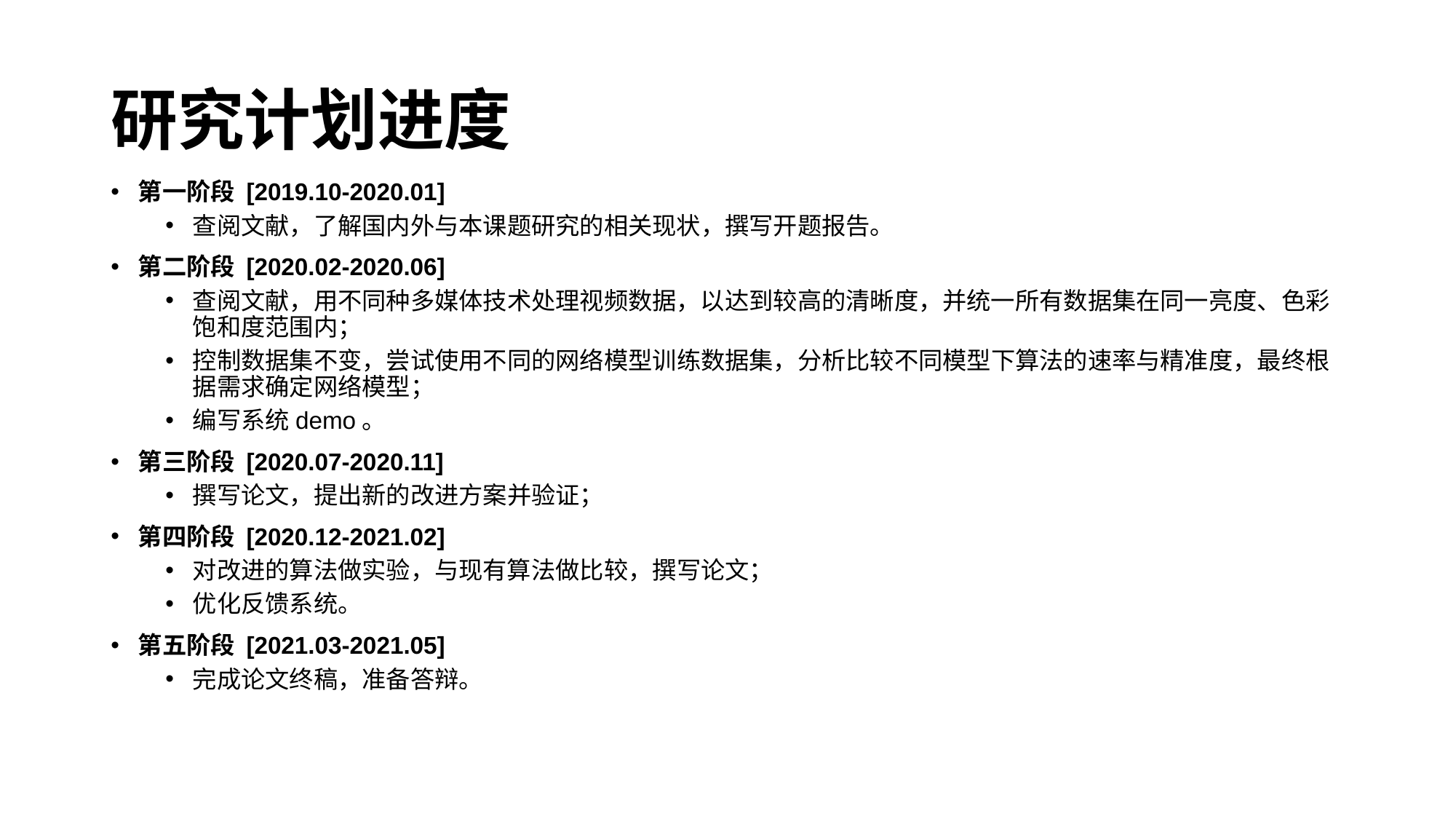

# 研究计划进度
第一阶段 [2019.10-2020.01]
查阅文献，了解国内外与本课题研究的相关现状，撰写开题报告。
第二阶段 [2020.02-2020.06]
查阅文献，用不同种多媒体技术处理视频数据，以达到较高的清晰度，并统一所有数据集在同一亮度、色彩饱和度范围内；
控制数据集不变，尝试使用不同的网络模型训练数据集，分析比较不同模型下算法的速率与精准度，最终根据需求确定网络模型；
编写系统demo。
第三阶段 [2020.07-2020.11]
撰写论文，提出新的改进方案并验证；
第四阶段 [2020.12-2021.02]
对改进的算法做实验，与现有算法做比较，撰写论文；
优化反馈系统。
第五阶段 [2021.03-2021.05]
完成论文终稿，准备答辩。